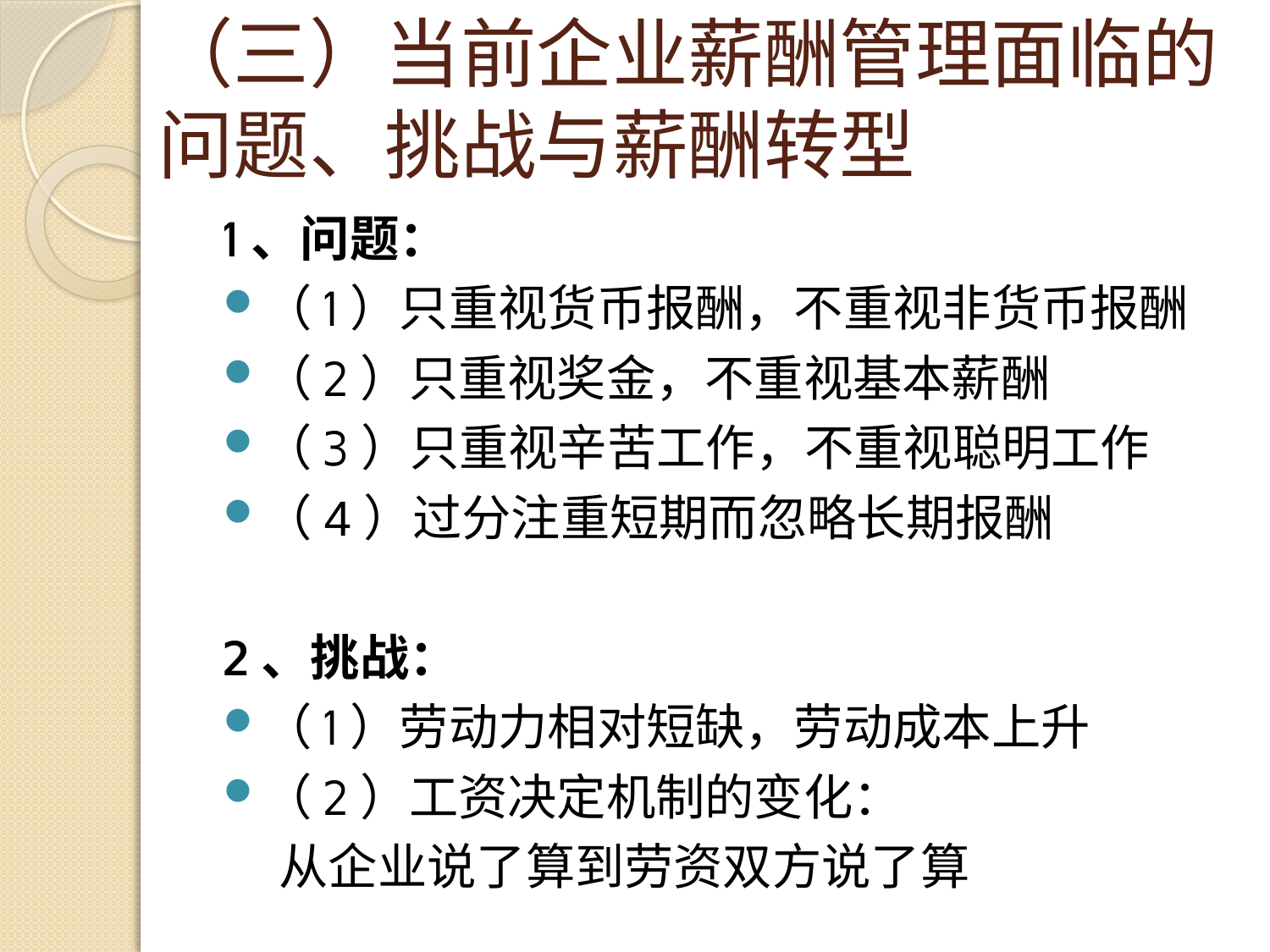

# （三）当前企业薪酬管理面临的问题、挑战与薪酬转型
1、问题：
（1）只重视货币报酬，不重视非货币报酬
（2）只重视奖金，不重视基本薪酬
（3）只重视辛苦工作，不重视聪明工作
（4）过分注重短期而忽略长期报酬

2、挑战：
（1）劳动力相对短缺，劳动成本上升
（2）工资决定机制的变化：
    从企业说了算到劳资双方说了算

59